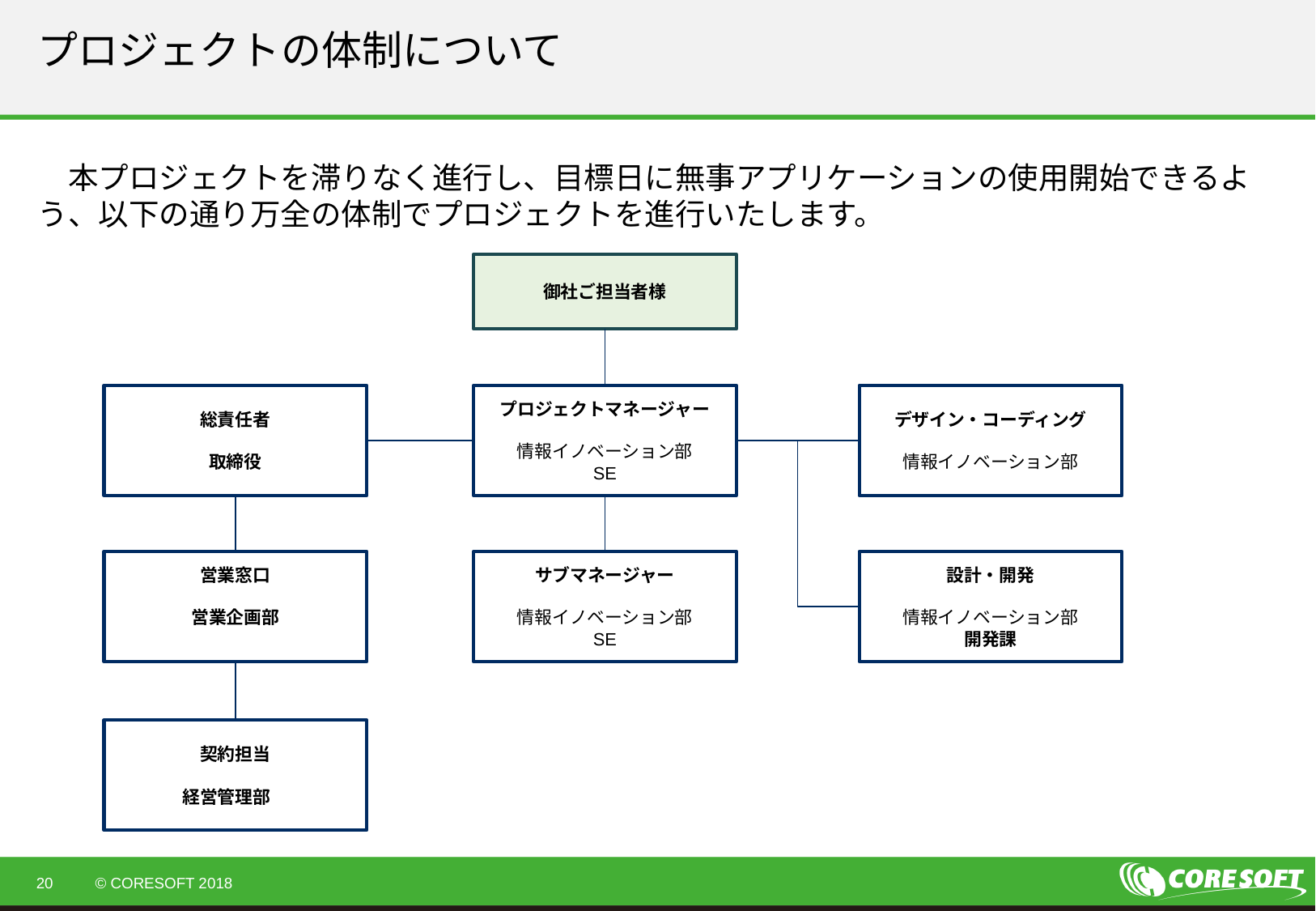

# プロジェクトの体制について
　本プロジェクトを滞りなく進行し、目標日に無事アプリケーションの使用開始できるよう、以下の通り万全の体制でプロジェクトを進行いたします。
御社ご担当者様
総責任者

取締役
プロジェクトマネージャー

情報イノベーション部
SE
デザイン・コーディング

情報イノベーション部
営業窓口

営業企画部

サブマネージャー

情報イノベーション部
SE
設計・開発

情報イノベーション部
開発課
契約担当

経営管理部